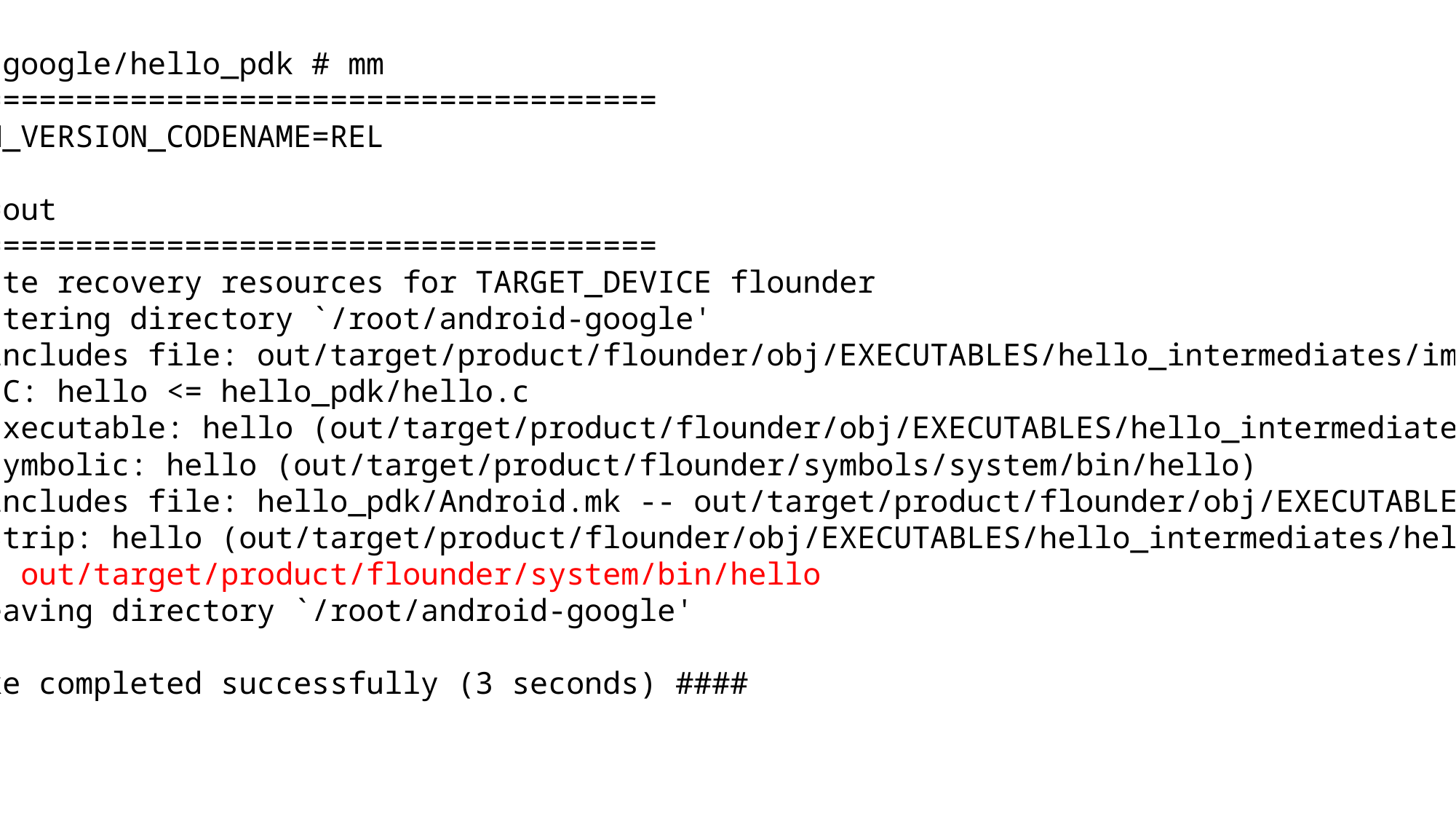

android-google/hello_pdk # mm
============================================
PLATFORM_VERSION_CODENAME=REL
//중략
OUT_DIR=out
============================================
No private recovery resources for TARGET_DEVICE flounder
make: Entering directory `/root/android-google'
Import includes file: out/target/product/flounder/obj/EXECUTABLES/hello_intermediates/import_includes
target  C: hello <= hello_pdk/hello.c
target Executable: hello (out/target/product/flounder/obj/EXECUTABLES/hello_intermediates/LINKED/hello)
target Symbolic: hello (out/target/product/flounder/symbols/system/bin/hello)
Export includes file: hello_pdk/Android.mk -- out/target/product/flounder/obj/EXECUTABLES/hello_intermediates/export_includes
target Strip: hello (out/target/product/flounder/obj/EXECUTABLES/hello_intermediates/hello)
Install: out/target/product/flounder/system/bin/hello
make: Leaving directory `/root/android-google'

#### make completed successfully (3 seconds) ####